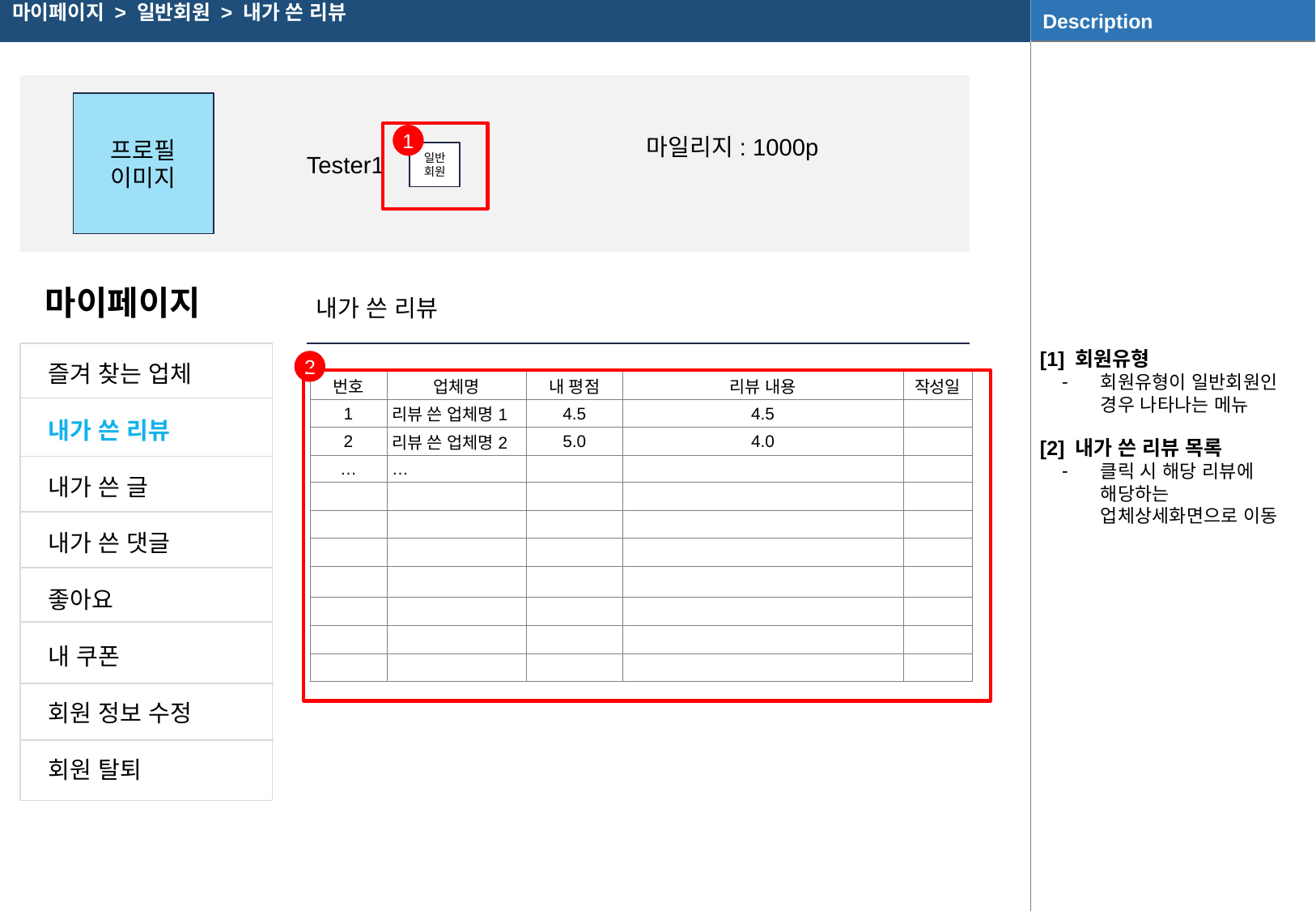

마이페이지 > 일반회원 > 내가 쓴 리뷰

프로필
이미지
마일리지: 1000p

1
Tester1
일반회원

마이페이지
내가 쓴 리뷰
[1] 회원유형
회원유형이 일반회원인 경우 나타나는 메뉴

[2] 내가 쓴 리뷰 목록
클릭 시 해당 리뷰에 해당하는 업체상세화면으로 이동

즐겨 찾는 업체

내가 쓴 리뷰

내가 쓴 글

내가 쓴 댓글

좋아요

내 쿠폰

회원 정보 수정

회원 탈퇴
2

| 번호 | 업체명 | 내 평점 | 리뷰 내용 | 작성일 |
| --- | --- | --- | --- | --- |
| 1 | 리뷰 쓴 업체명1 | 4.5 | 4.5 |  |
| 2 | 리뷰 쓴 업체명2 | 5.0 | 4.0 |  |
| … | … |  |  |  |
|  |  |  |  |  |
|  |  |  |  |  |
|  |  |  |  |  |
|  |  |  |  |  |
|  |  |  |  |  |
|  |  |  |  |  |
|  |  |  |  |  |